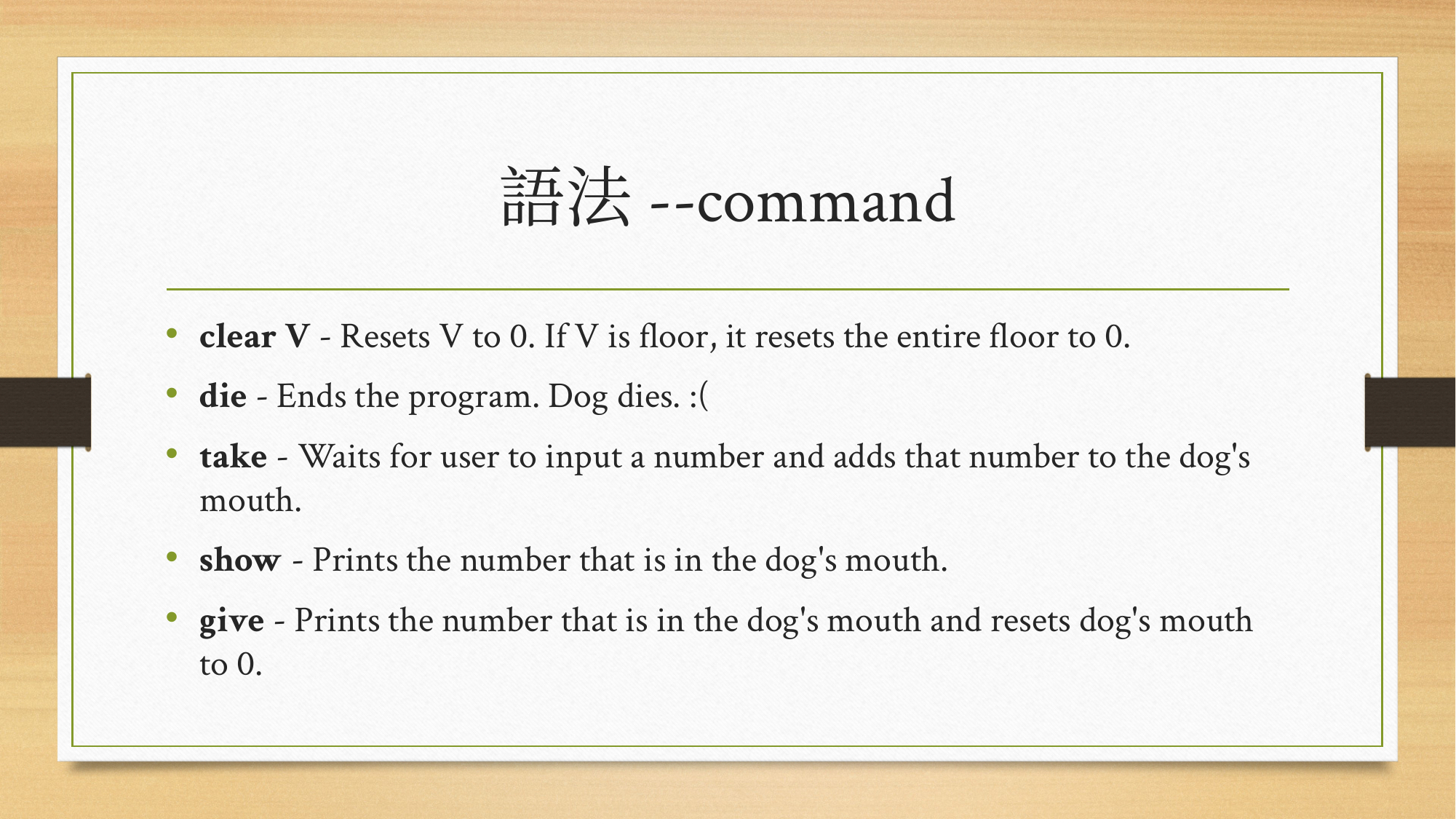

# 語法--command
clear V - Resets V to 0. If V is floor, it resets the entire floor to 0.
die - Ends the program. Dog dies. :(
take - Waits for user to input a number and adds that number to the dog's mouth.
show - Prints the number that is in the dog's mouth.
give - Prints the number that is in the dog's mouth and resets dog's mouth to 0.